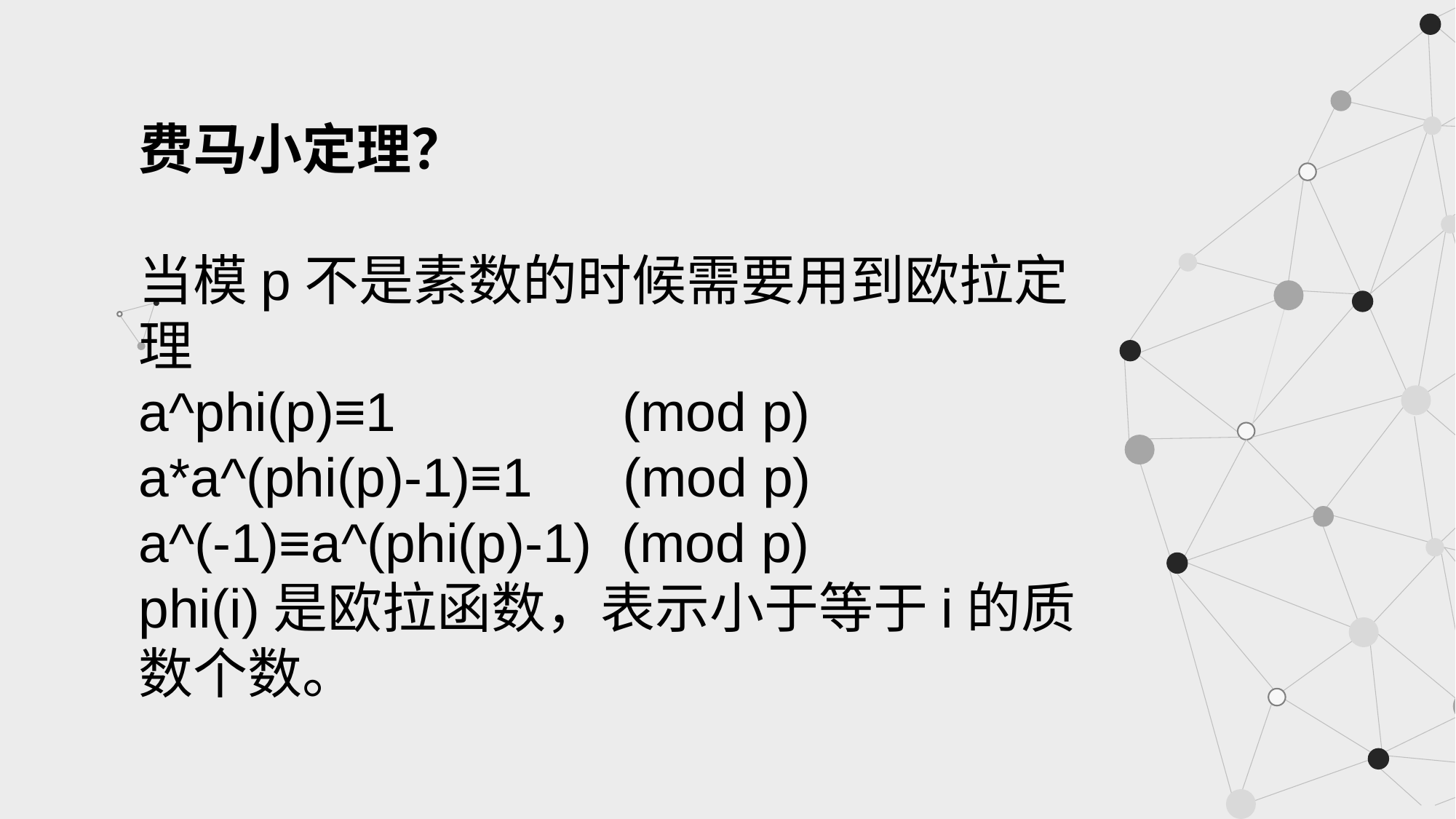

费马小定理？

当模p不是素数的时候需要用到欧拉定理
a^phi(p)≡1               (mod p)
a*a^(phi(p)-1)≡1      (mod p)
a^(-1)≡a^(phi(p)-1)  (mod p)
phi(i)是欧拉函数，表示小于等于i的质数个数。